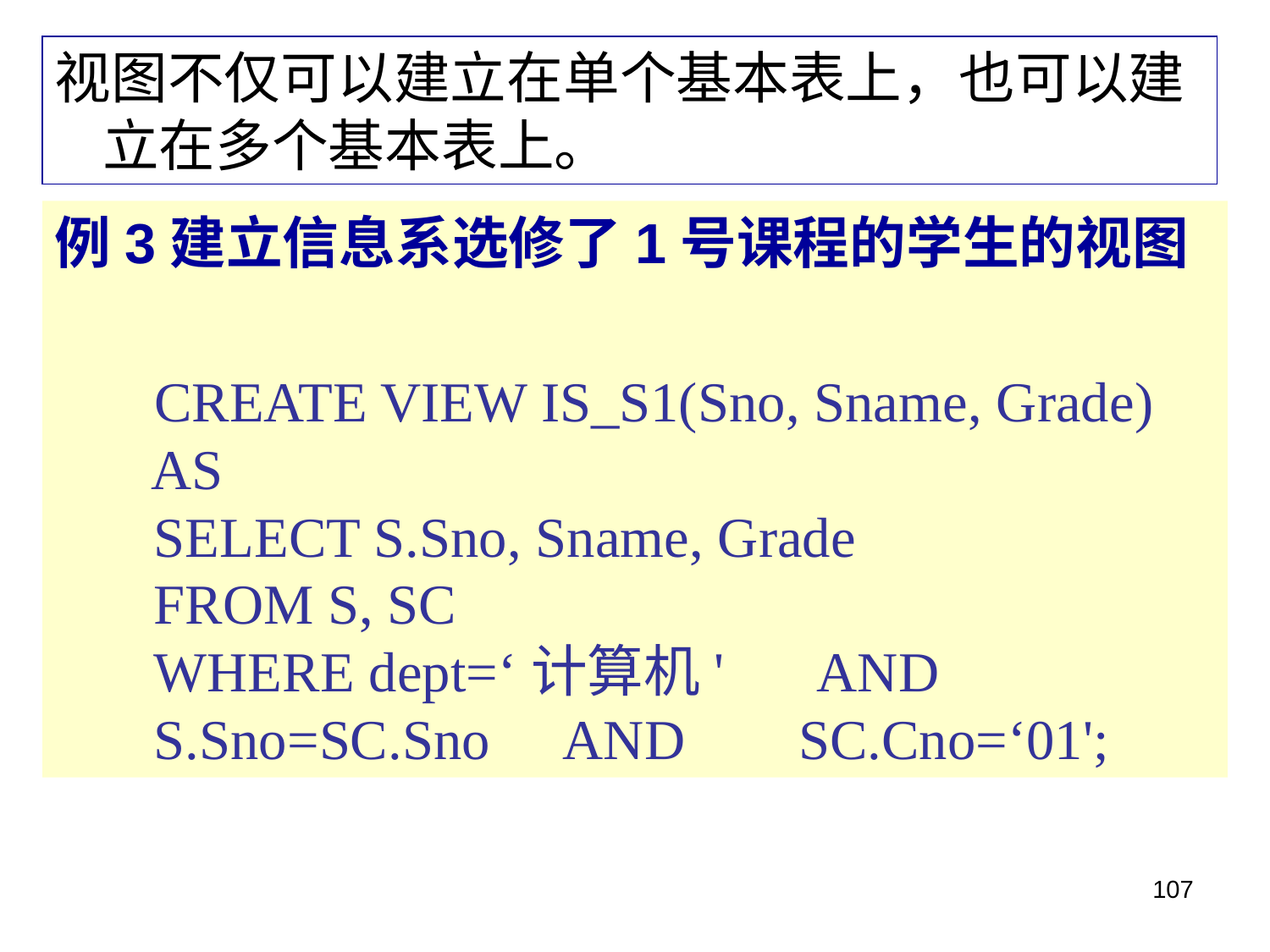

视图不仅可以建立在单个基本表上，也可以建立在多个基本表上。
例3建立信息系选修了1号课程的学生的视图

       CREATE VIEW IS_S1(Sno, Sname, Grade)
       AS
       SELECT S.Sno, Sname, Grade
       FROM S, SC
       WHERE dept=‘计算机' 	AND
       S.Sno=SC.Sno 	AND        SC.Cno=‘01';
107